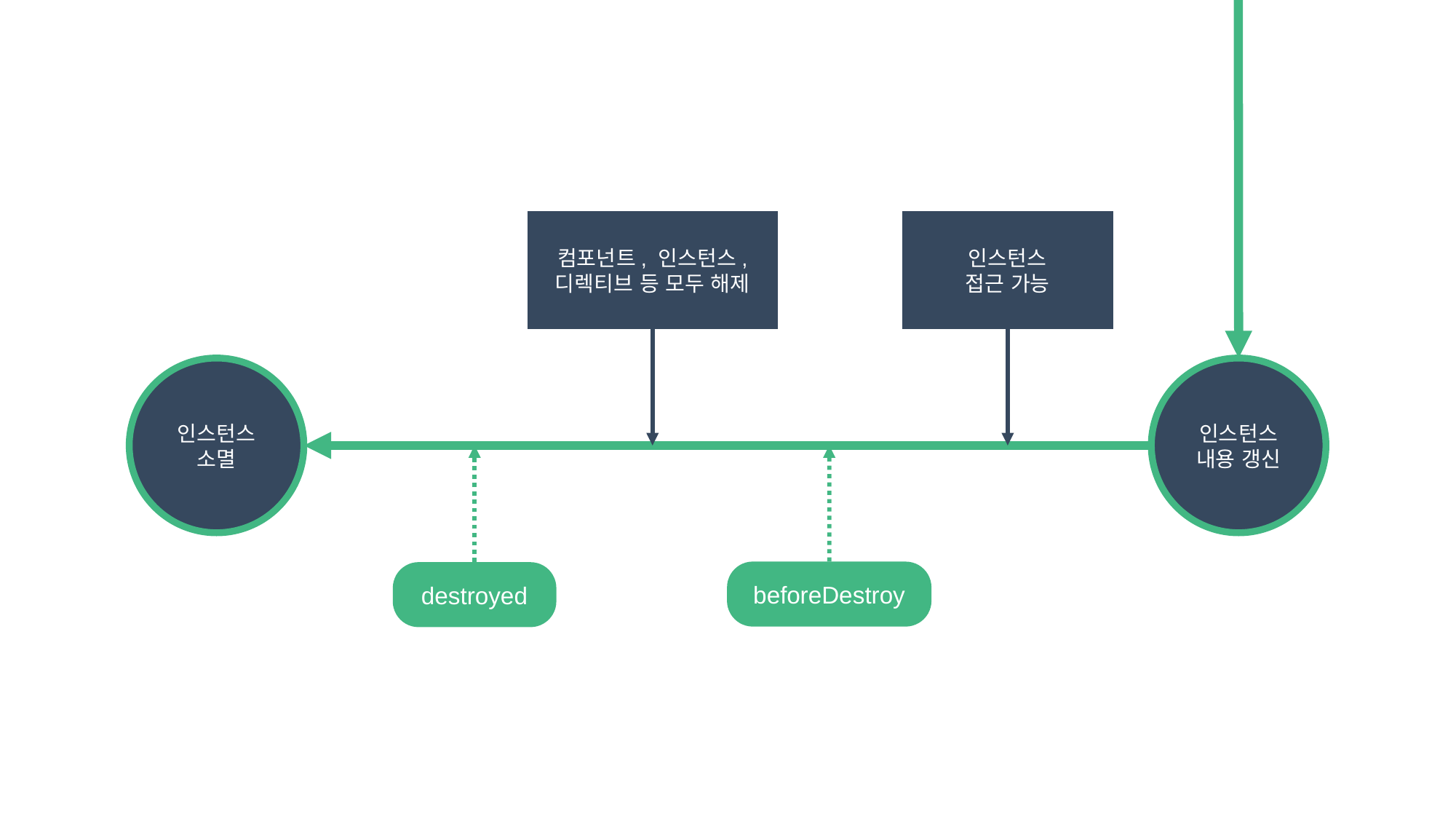

컴포넌트, 인스턴스, 디렉티브 등 모두 해제
인스턴스
접근 가능
인스턴스 소멸
인스턴스 내용 갱신
beforeDestroy
destroyed